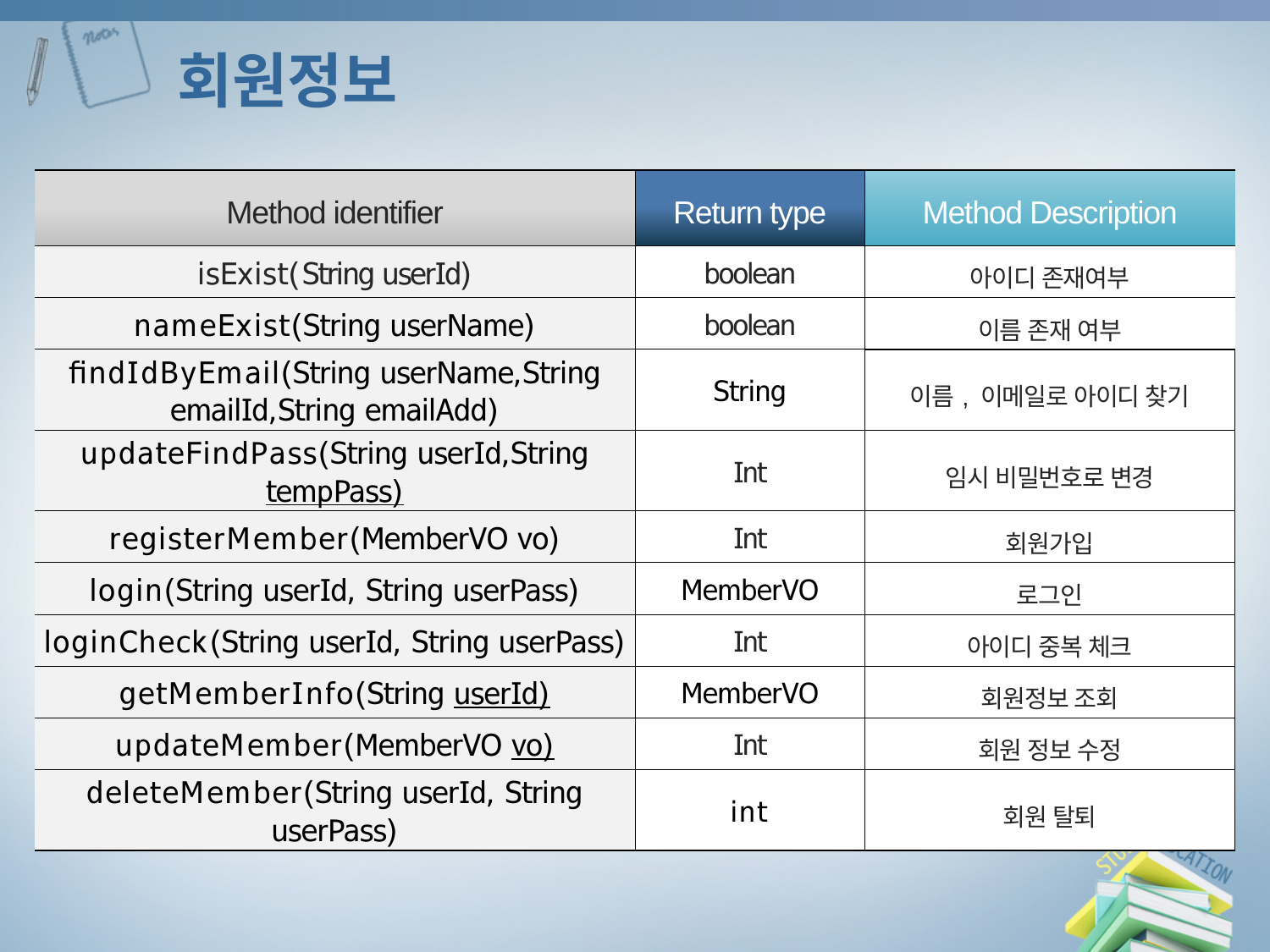

# 회원정보
| Method identifier | Return type | Method Description |
| --- | --- | --- |
| isExist(String userId) | boolean | 아이디 존재여부 |
| nameExist(String userName) | boolean | 이름 존재 여부 |
| findIdByEmail(String userName,String emailId,String emailAdd) | String | 이름, 이메일로 아이디 찾기 |
| updateFindPass(String userId,String tempPass) | Int | 임시 비밀번호로 변경 |
| registerMember(MemberVO vo) | Int | 회원가입 |
| login(String userId, String userPass) | MemberVO | 로그인 |
| loginCheck(String userId, String userPass) | Int | 아이디 중복 체크 |
| getMemberInfo(String userId) | MemberVO | 회원정보 조회 |
| updateMember(MemberVO vo) | Int | 회원 정보 수정 |
| deleteMember(String userId, String userPass) | int | 회원 탈퇴 |